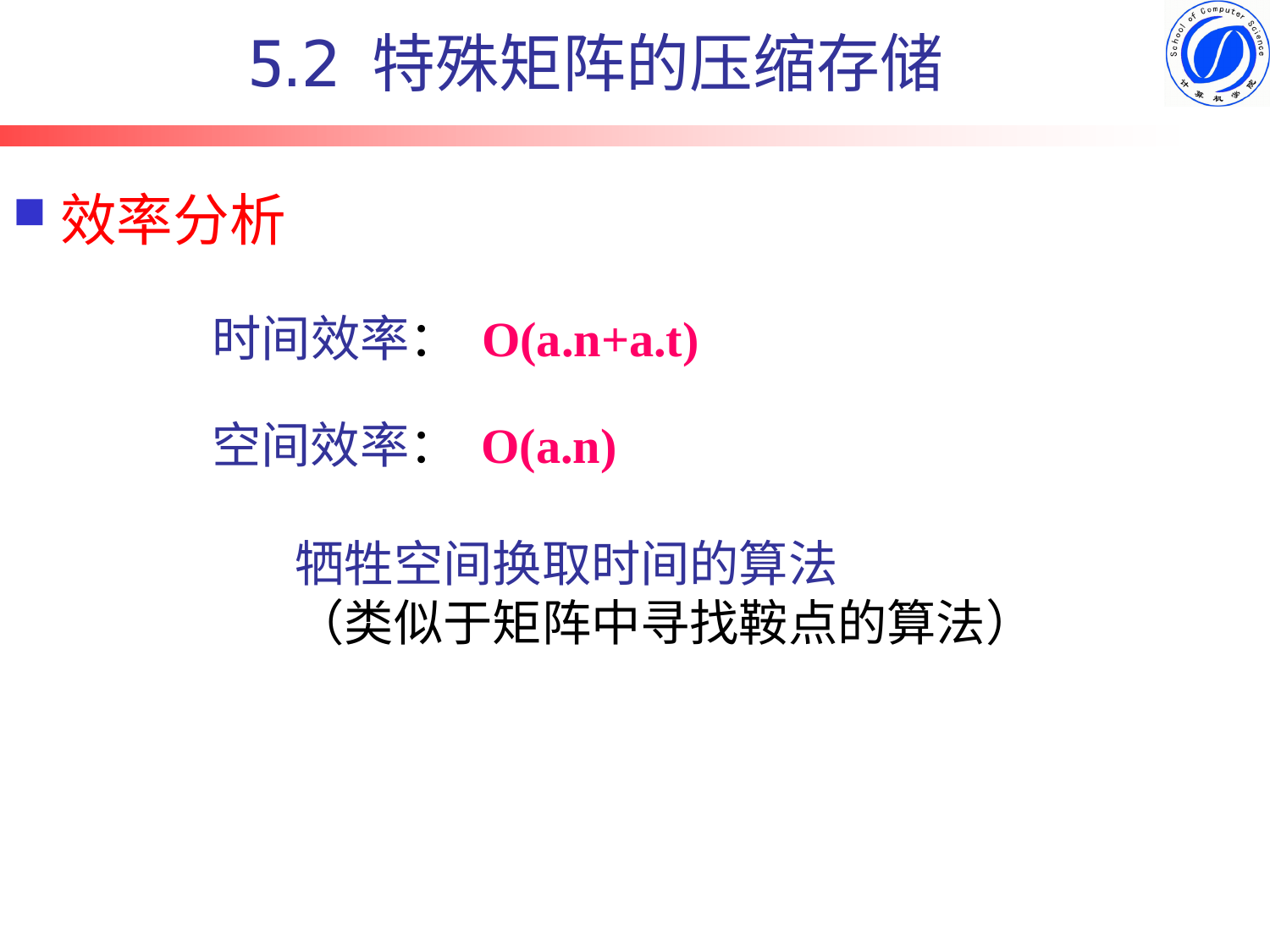

5.2 特殊矩阵的压缩存储
效率分析
时间效率： O(a.n+a.t)
空间效率： O(a.n)
牺牲空间换取时间的算法
（类似于矩阵中寻找鞍点的算法）